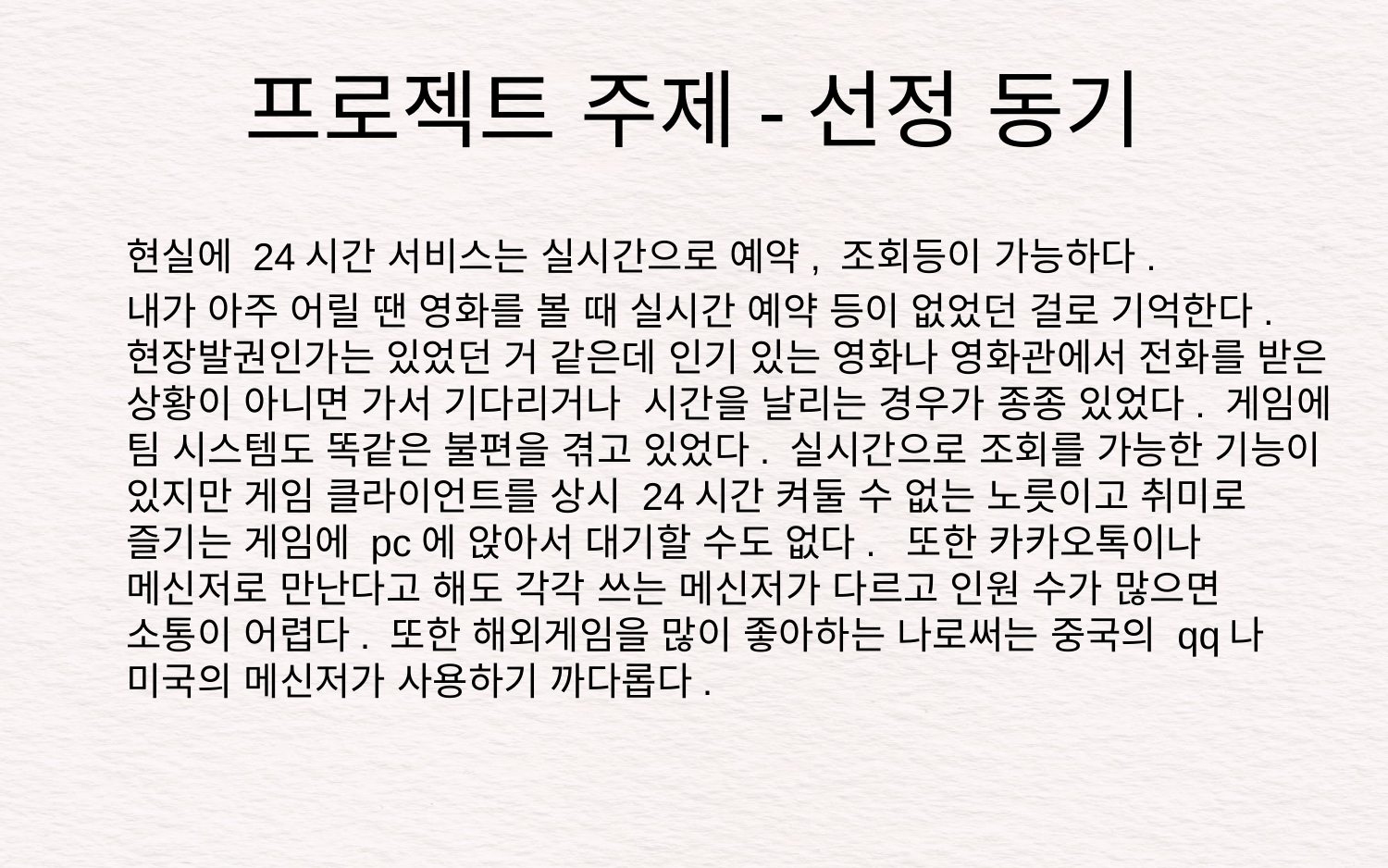

# 프로젝트 주제-선정 동기

현실에 24시간 서비스는 실시간으로 예약, 조회등이 가능하다.
내가 아주 어릴 땐 영화를 볼 때 실시간 예약 등이 없었던 걸로 기억한다. 현장발권인가는 있었던 거 같은데 인기 있는 영화나 영화관에서 전화를 받은 상황이 아니면 가서 기다리거나  시간을 날리는 경우가 종종 있었다. 게임에 팀 시스템도 똑같은 불편을 겪고 있었다. 실시간으로 조회를 가능한 기능이 있지만 게임 클라이언트를 상시 24시간 켜둘 수 없는 노릇이고 취미로 즐기는 게임에 pc에 앉아서 대기할 수도 없다.  또한 카카오톡이나 메신저로 만난다고 해도 각각 쓰는 메신저가 다르고 인원 수가 많으면 소통이 어렵다. 또한 해외게임을 많이 좋아하는 나로써는 중국의 qq나 미국의 메신저가 사용하기 까다롭다.